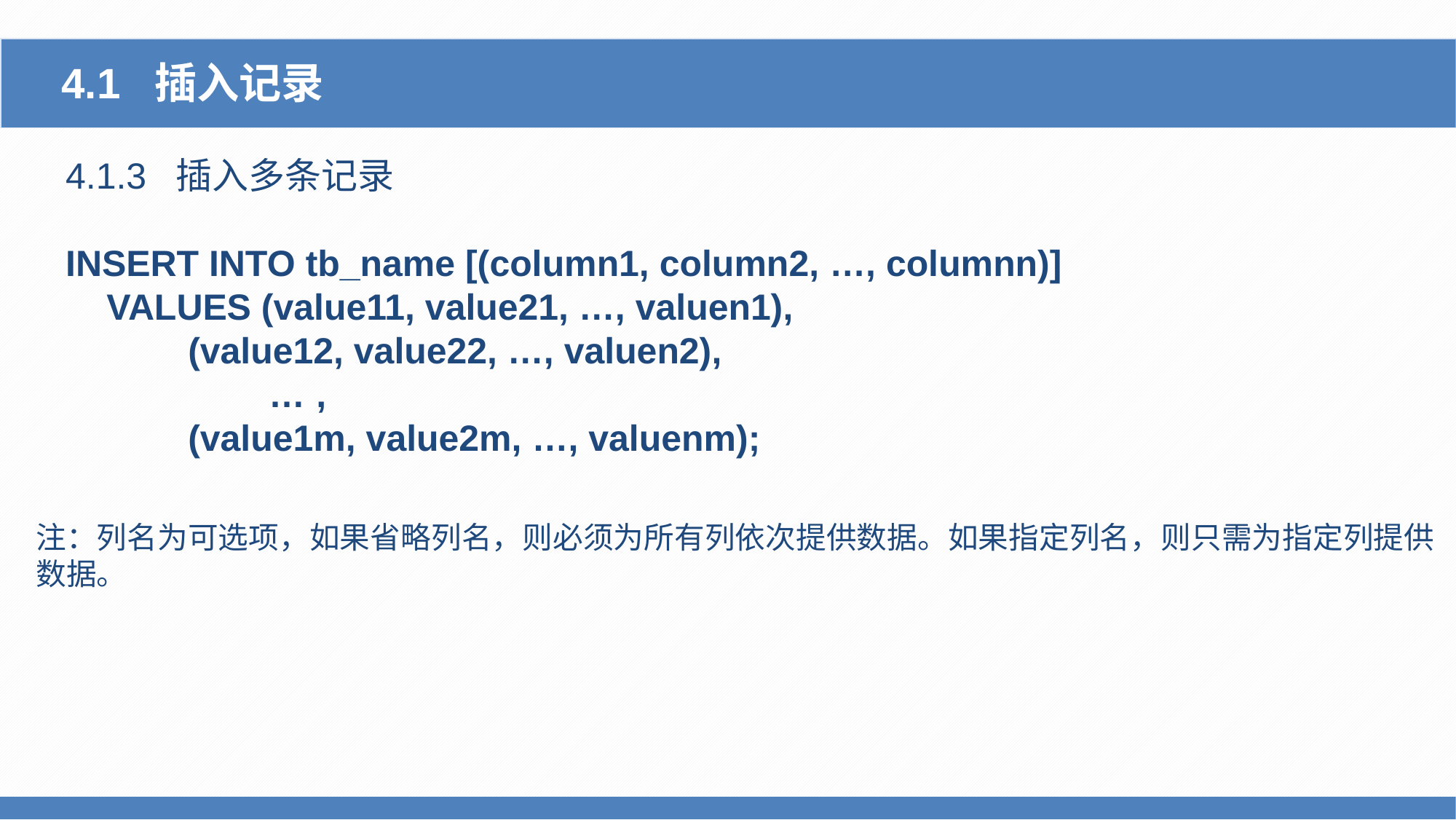

4.1  插入记录
4.1.3  插入多条记录

INSERT INTO tb_name [(column1, column2, …, columnn)]
    VALUES (value11, value21, …, valuen1),
            (value12, value22, …, valuen2),
                    … ,
            (value1m, value2m, …, valuenm);

注：列名为可选项，如果省略列名，则必须为所有列依次提供数据。如果指定列名，则只需为指定列提供
数据。